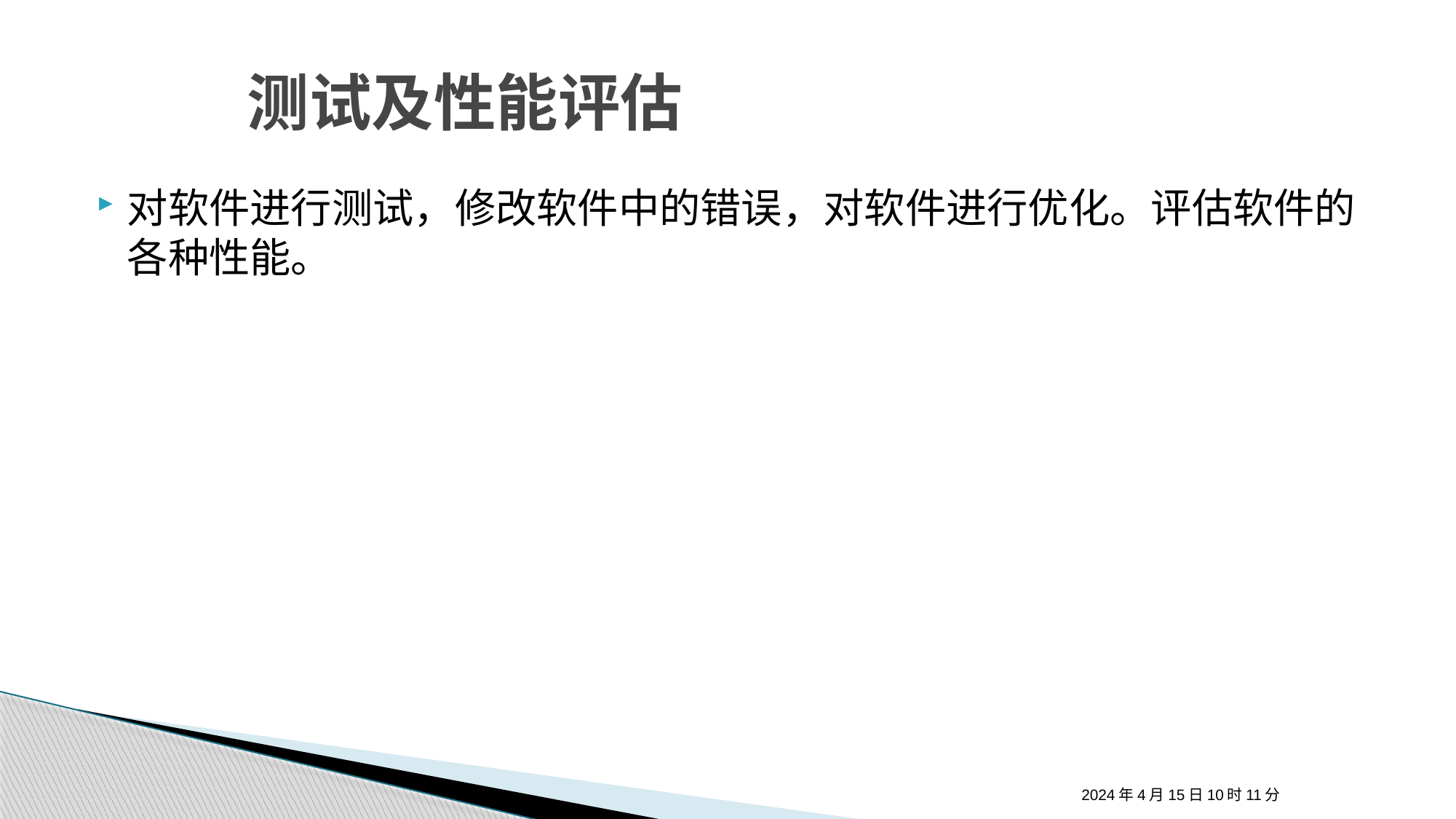

# 测试及性能评估
对软件进行测试，修改软件中的错误，对软件进行优化。评估软件的各种性能。

2024年4月15日10时11分